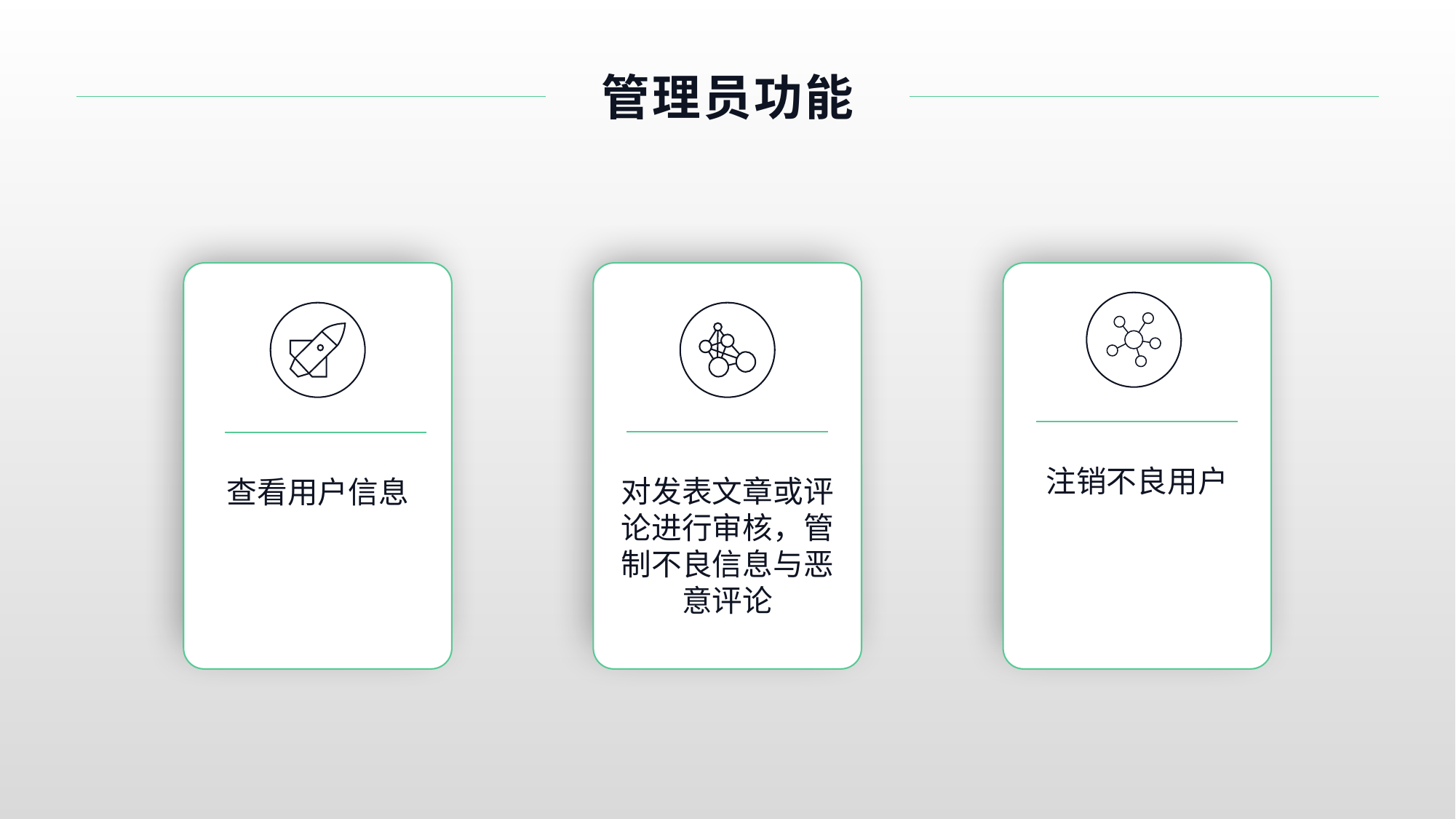

管理员功能

注销不良用户
对发表文章或评论进行审核，管制不良信息与恶意评论
查看用户信息